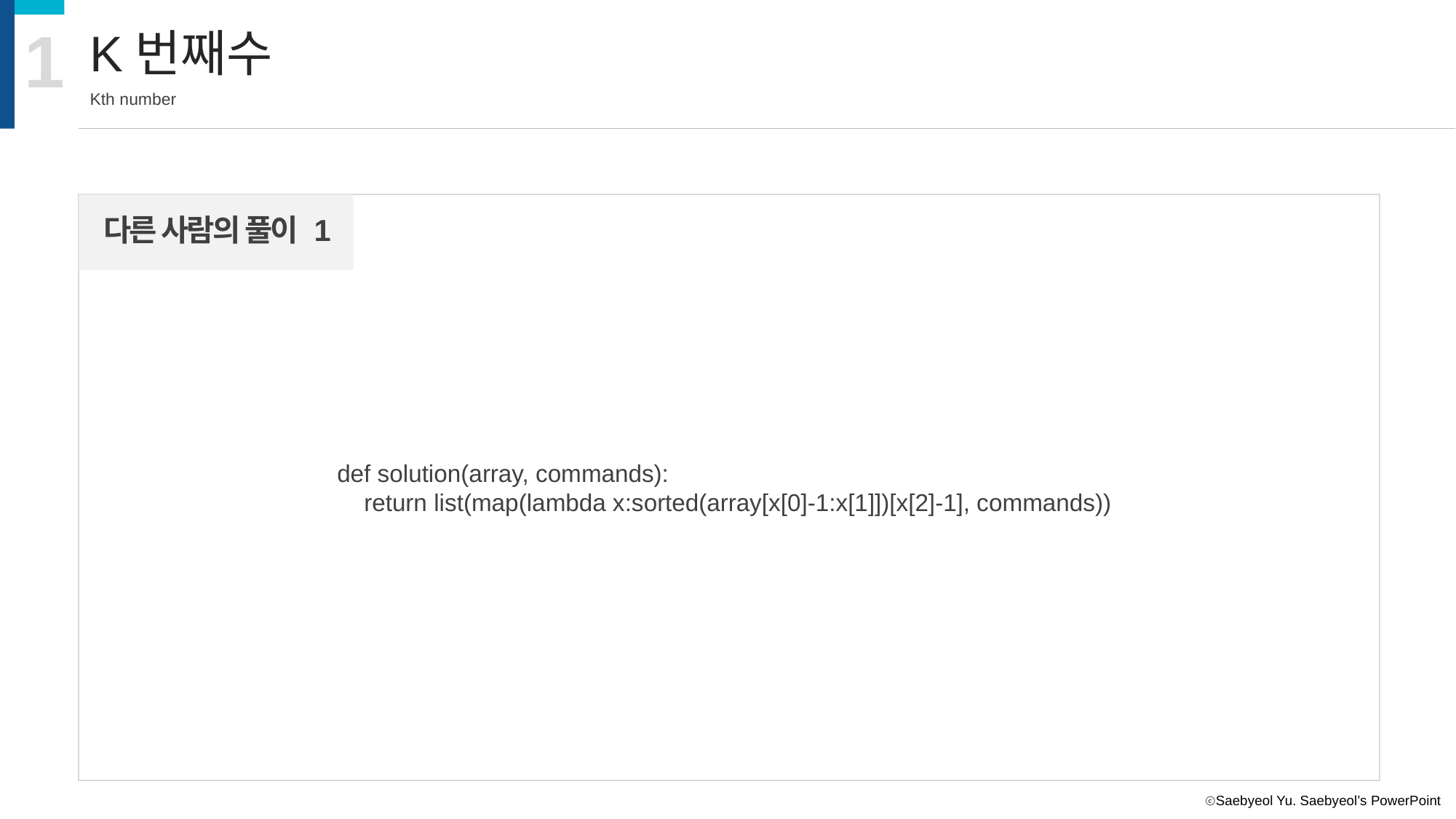

1
K번째수
Kth number

다른 사람의 풀이 1
def solution(array, commands):
    return list(map(lambda x:sorted(array[x[0]-1:x[1]])[x[2]-1], commands))